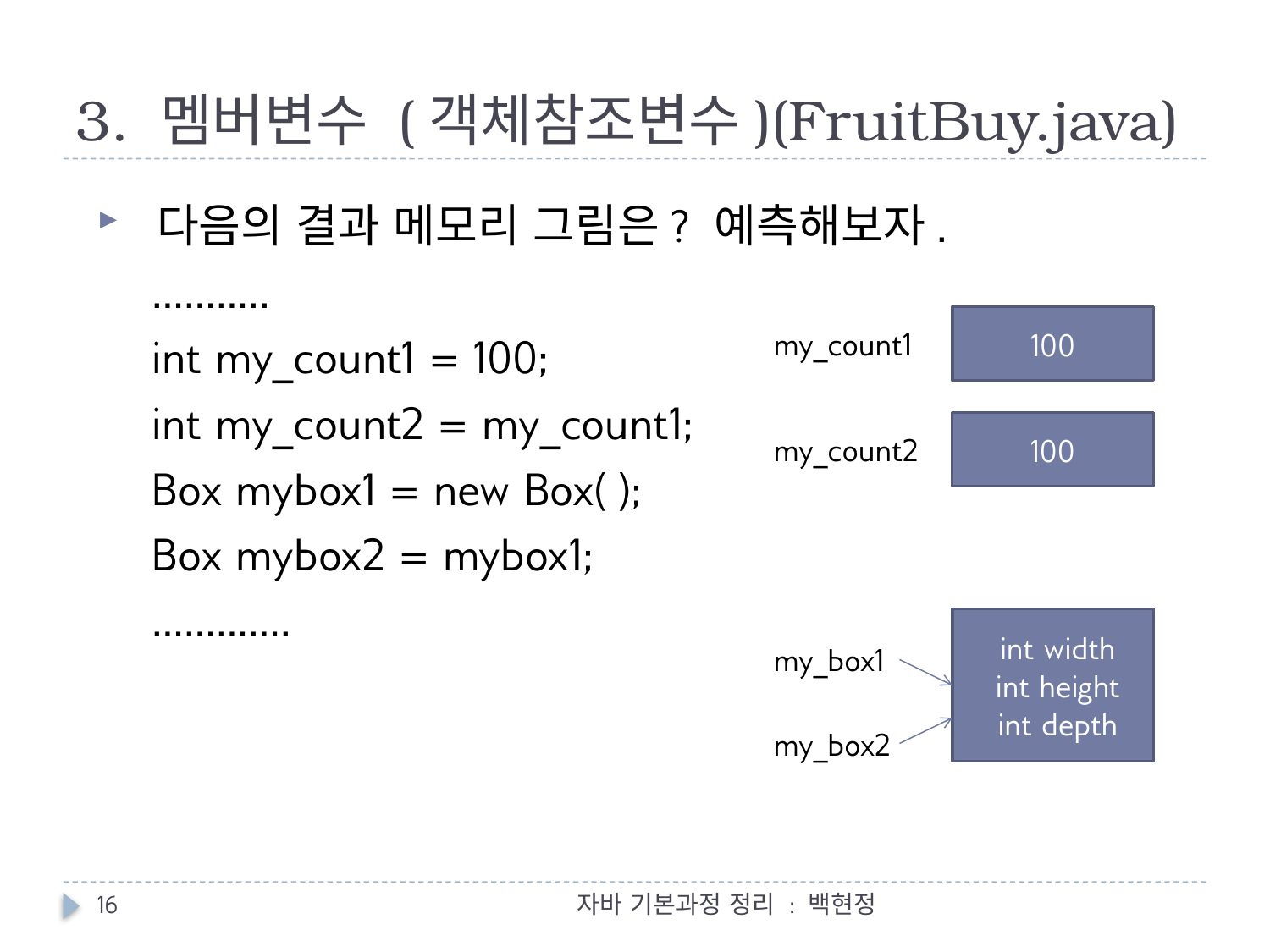

# 3. 멤버변수 (객체참조변수)(FruitBuy.java)

 다음의 결과 메모리 그림은? 예측해보자.
    ………..
    int my_count1 = 100;
    int my_count2 = my_count1;
    Box mybox1 = new Box( );
    Box mybox2 = mybox1;
    ………….

100
 my_count1
100
 my_count2
 int width
 int height
 int depth
 my_box1
 my_box2
16
자바 기본과정 정리 : 백현정